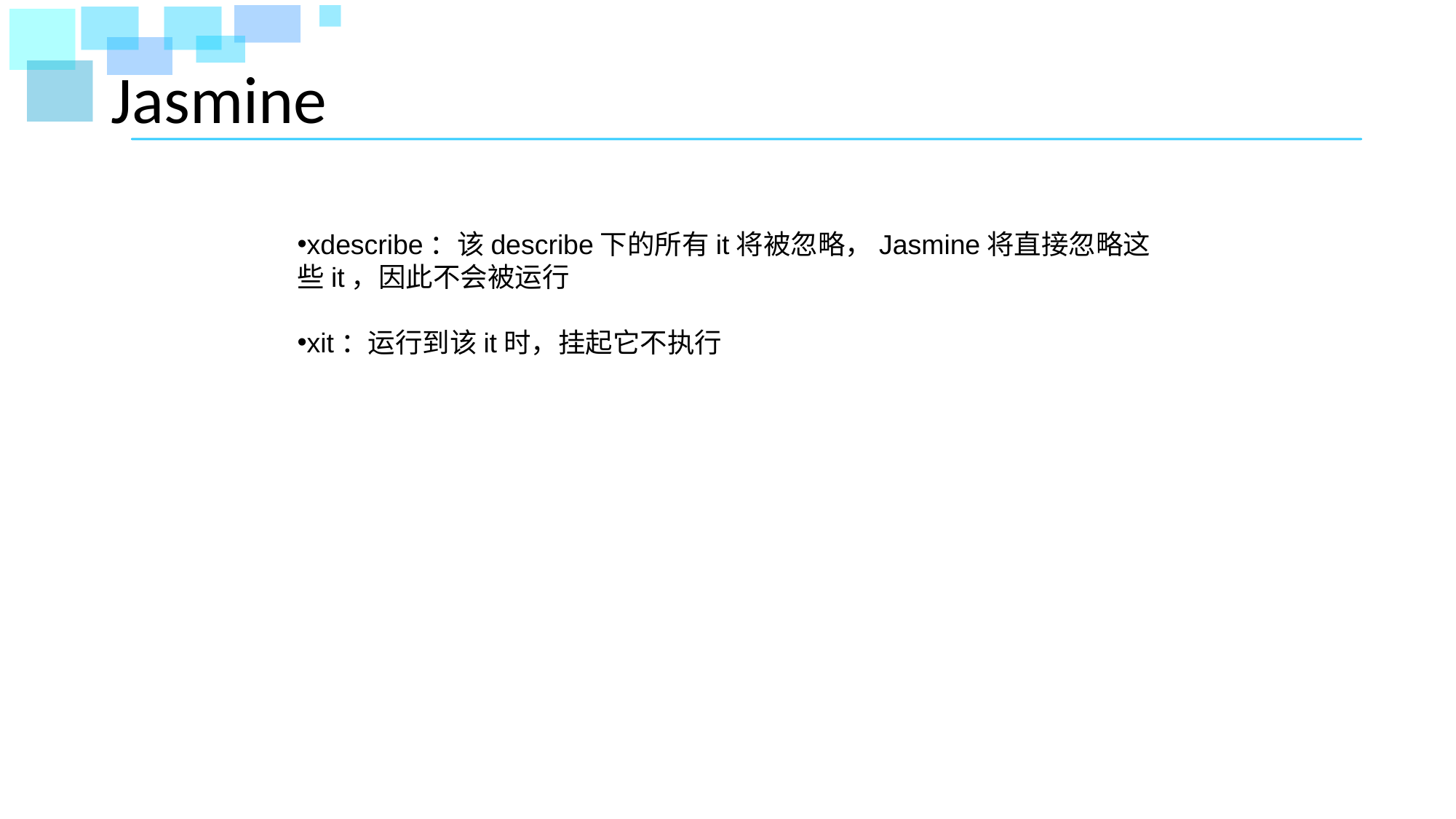

# Jasmine
xdescribe：该describe下的所有it将被忽略，Jasmine将直接忽略这些it，因此不会被运行

xit：运行到该it时，挂起它不执行